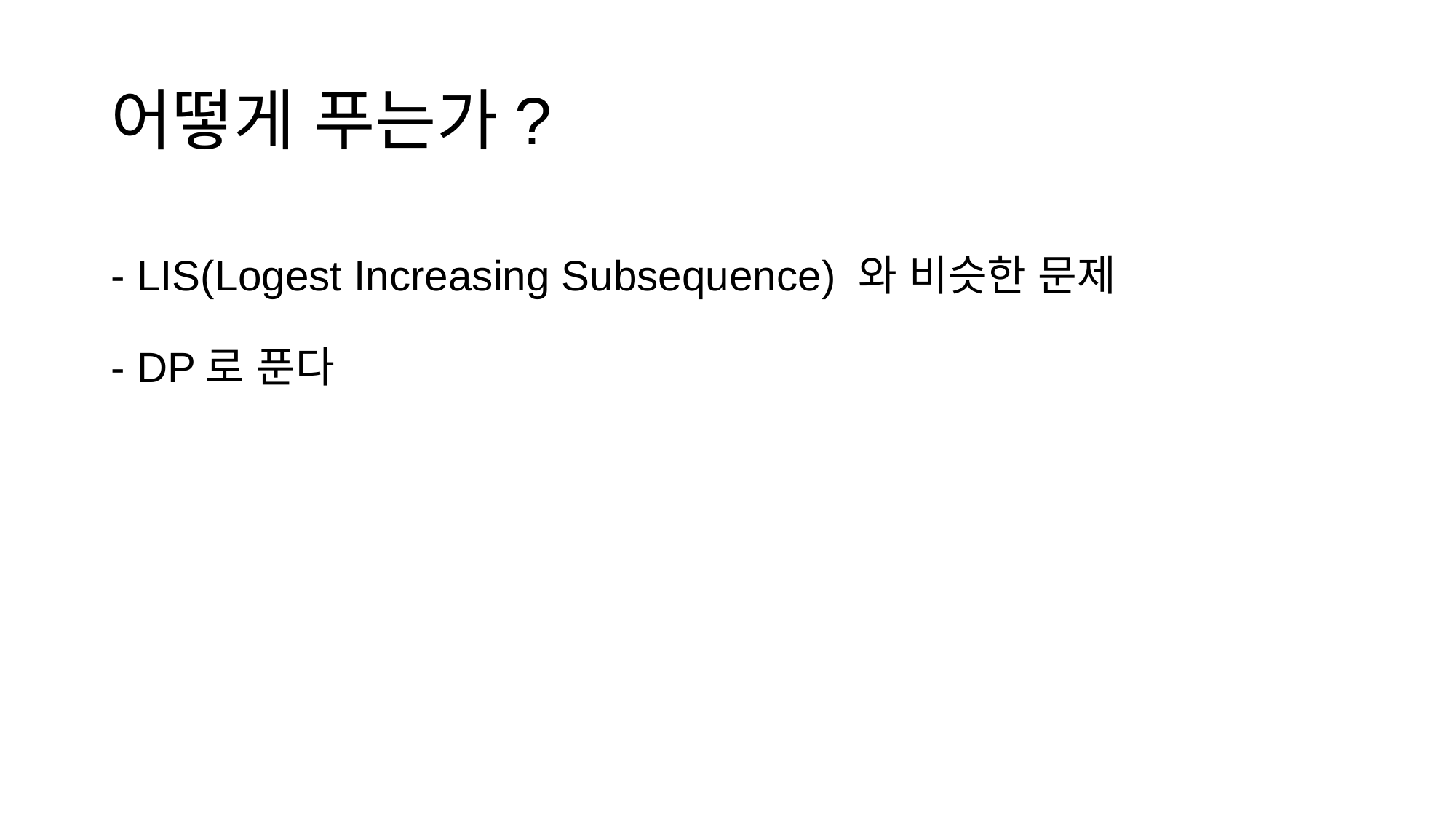

# 어떻게 푸는가?
- LIS(Logest Increasing Subsequence) 와 비슷한 문제
- DP로 푼다